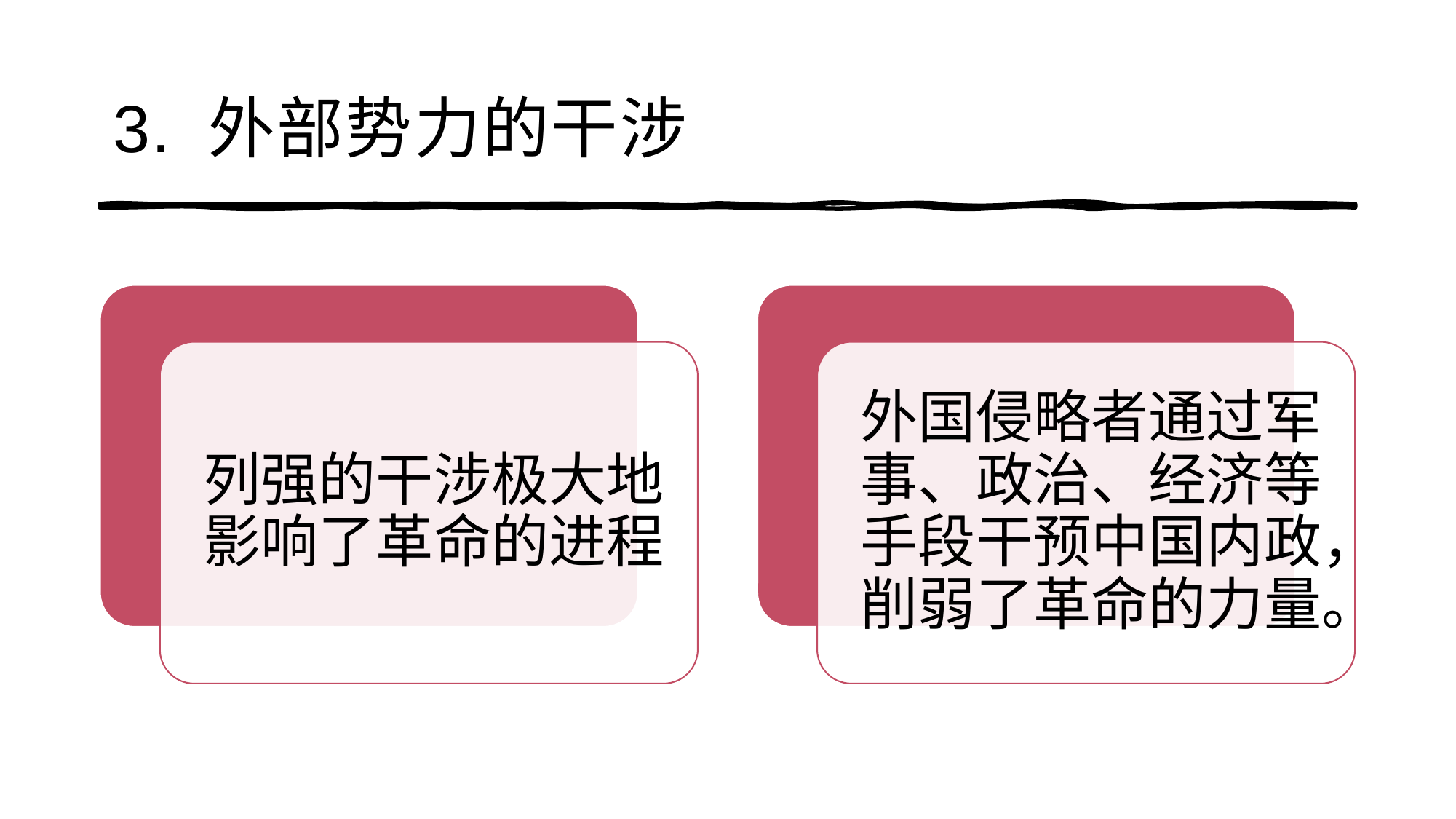

# 3. 外部势力的干涉
列强的干涉极大地影响了革命的进程
外国侵略者通过军事、政治、经济等手段干预中国内政，削弱了革命的力量。